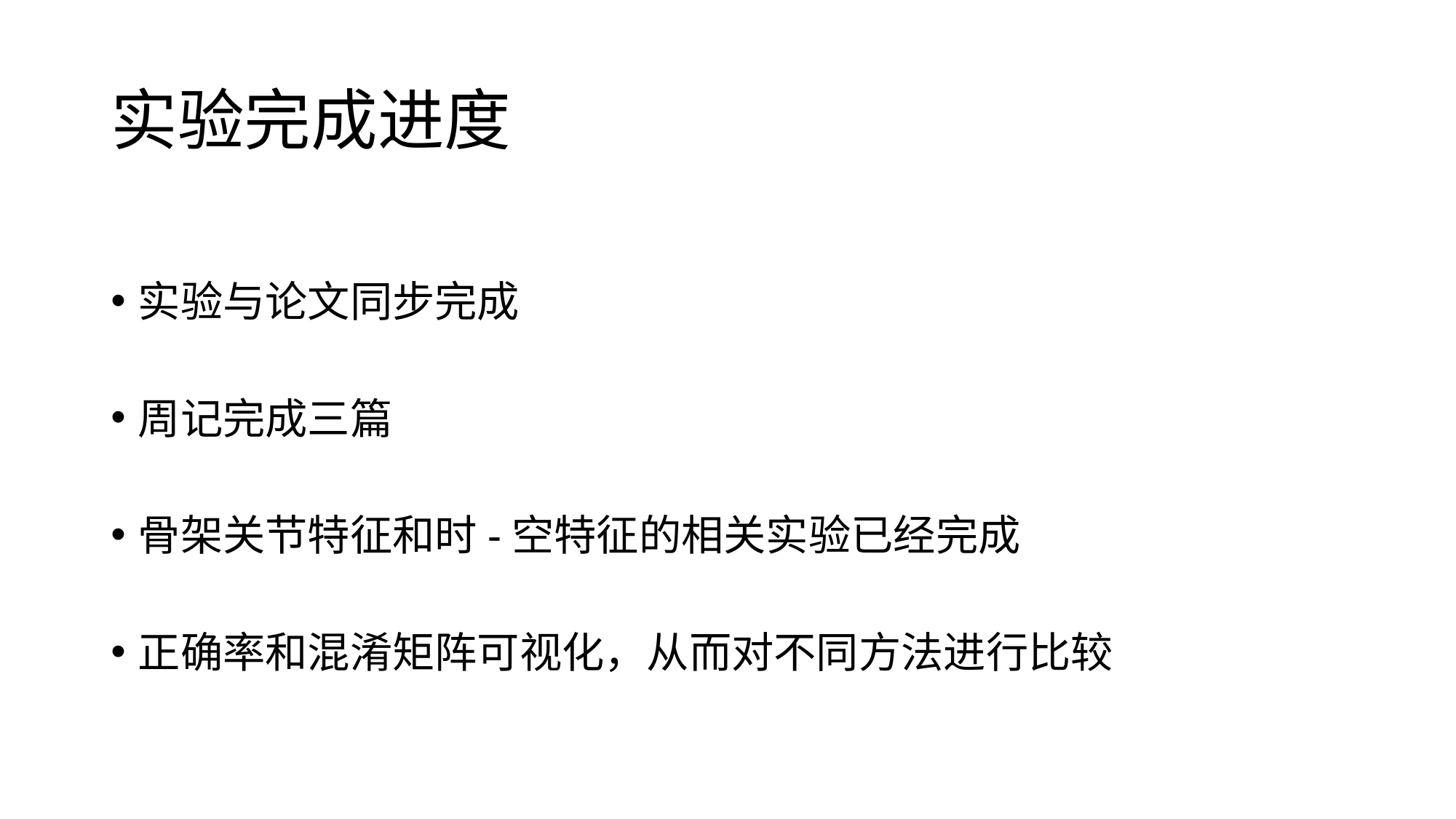

# 实验完成进度
实验与论文同步完成
周记完成三篇
骨架关节特征和时-空特征的相关实验已经完成
正确率和混淆矩阵可视化，从而对不同方法进行比较